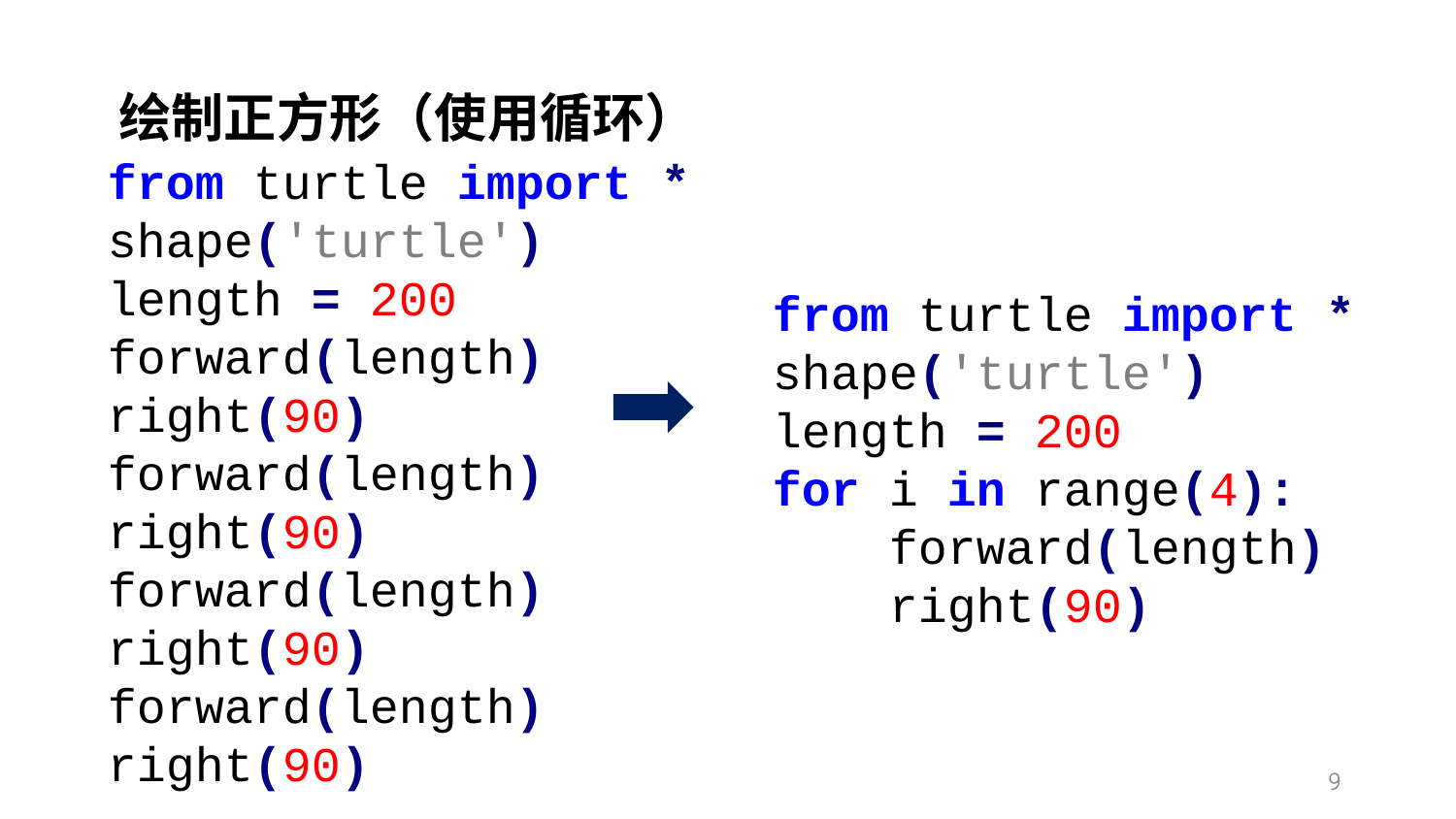

绘制正方形（使用循环）
from turtle import *
shape('turtle')
length = 200
forward(length)
right(90)
forward(length)
right(90)
forward(length)
right(90)
forward(length)
right(90)
from turtle import *
shape('turtle')
length = 200
for i in range(4):
    forward(length)
    right(90)

9